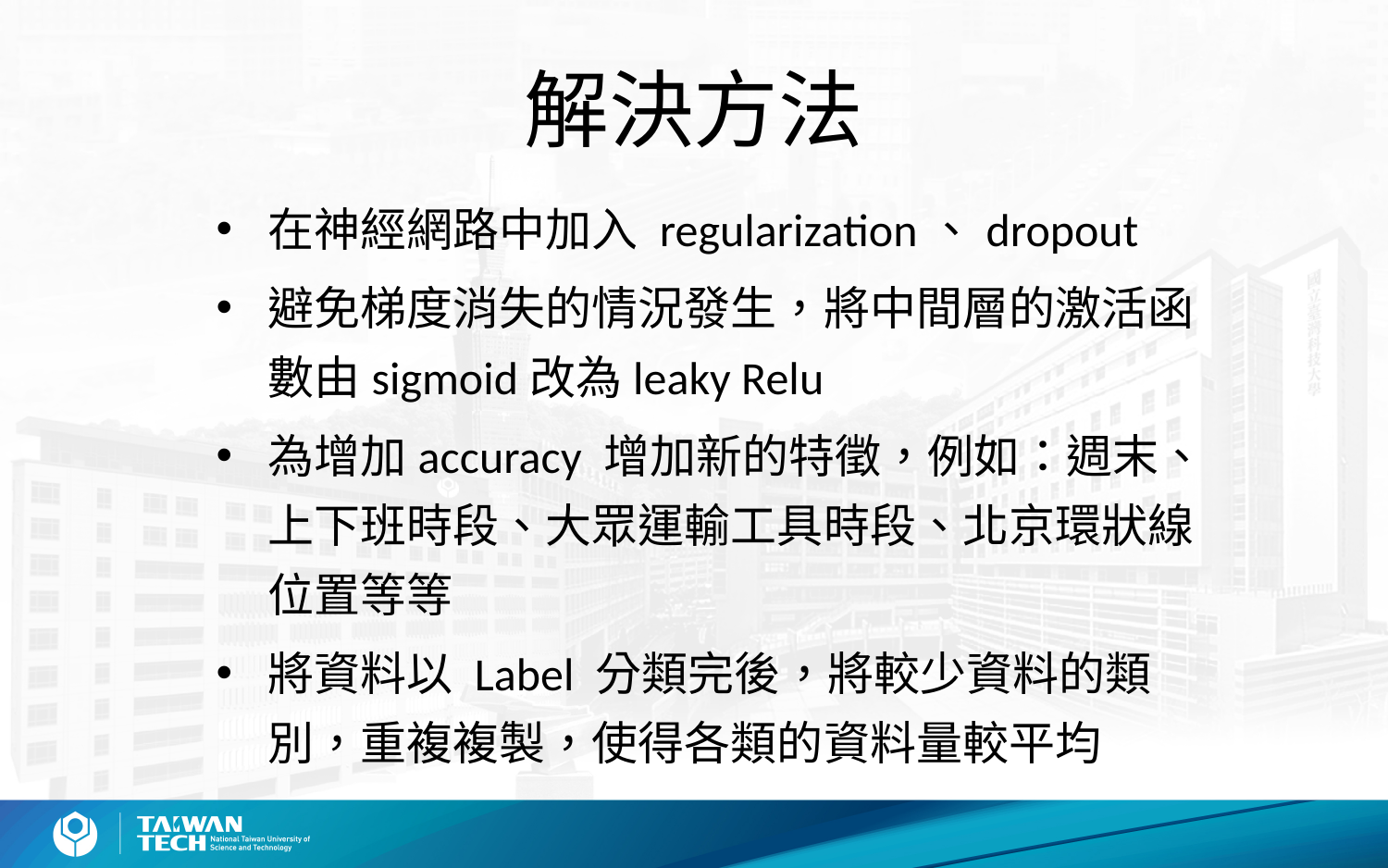

# 解決方法
在神經網路中加入 regularization、dropout
避免梯度消失的情況發生，將中間層的激活函數由sigmoid改為leaky Relu
為增加accuracy 增加新的特徵，例如：週末、上下班時段、大眾運輸工具時段、北京環狀線位置等等
將資料以 Label 分類完後，將較少資料的類別，重複複製，使得各類的資料量較平均